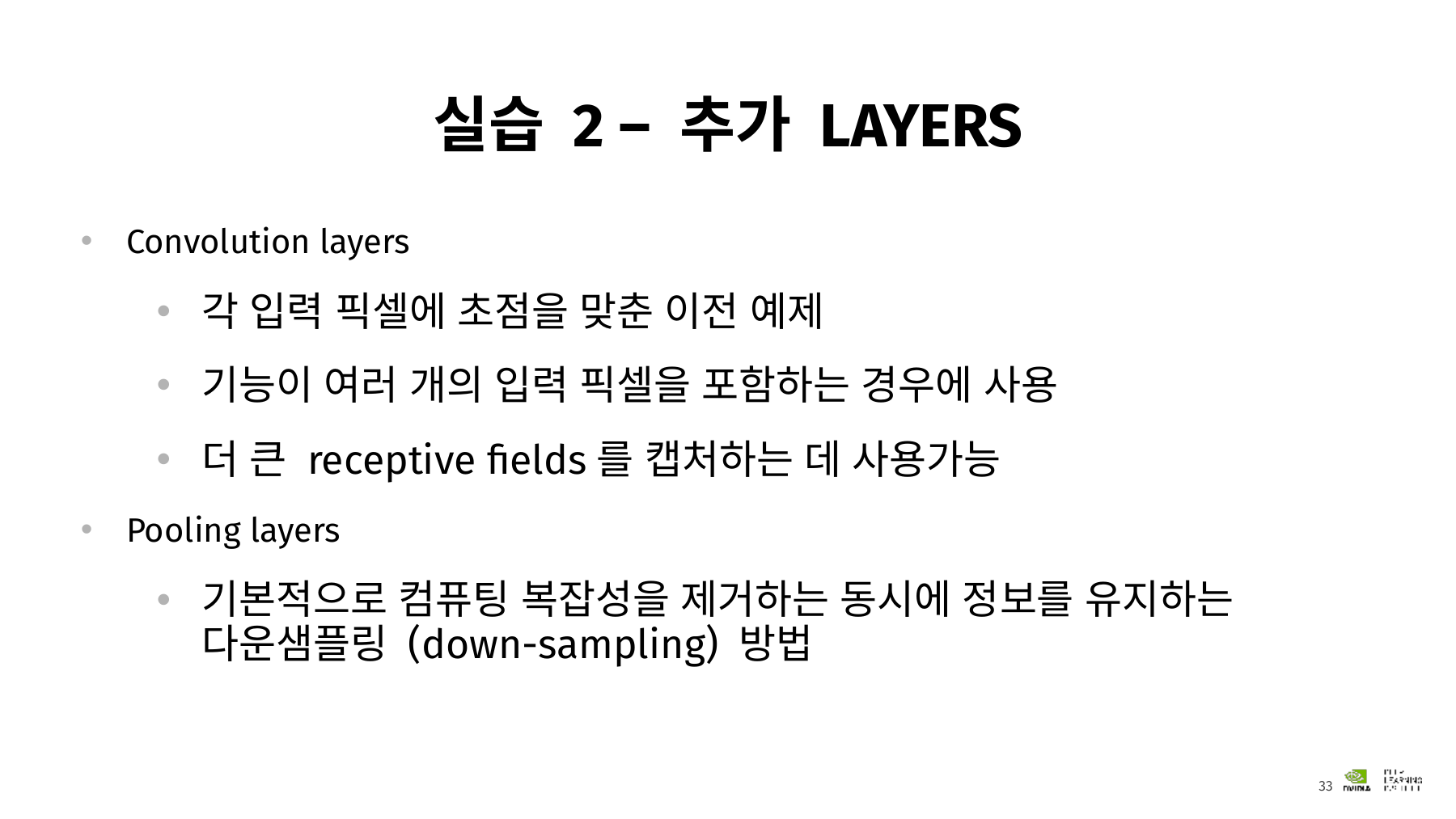

# 실습 2 – 추가 LAYERS
Convolution layers
각 입력 픽셀에 초점을 맞춘 이전 예제
기능이 여러 개의 입력 픽셀을 포함하는 경우에 사용
더 큰 receptive fields를 캡처하는 데 사용가능
Pooling layers
기본적으로 컴퓨팅 복잡성을 제거하는 동시에 정보를 유지하는 다운샘플링 (down-sampling) 방법